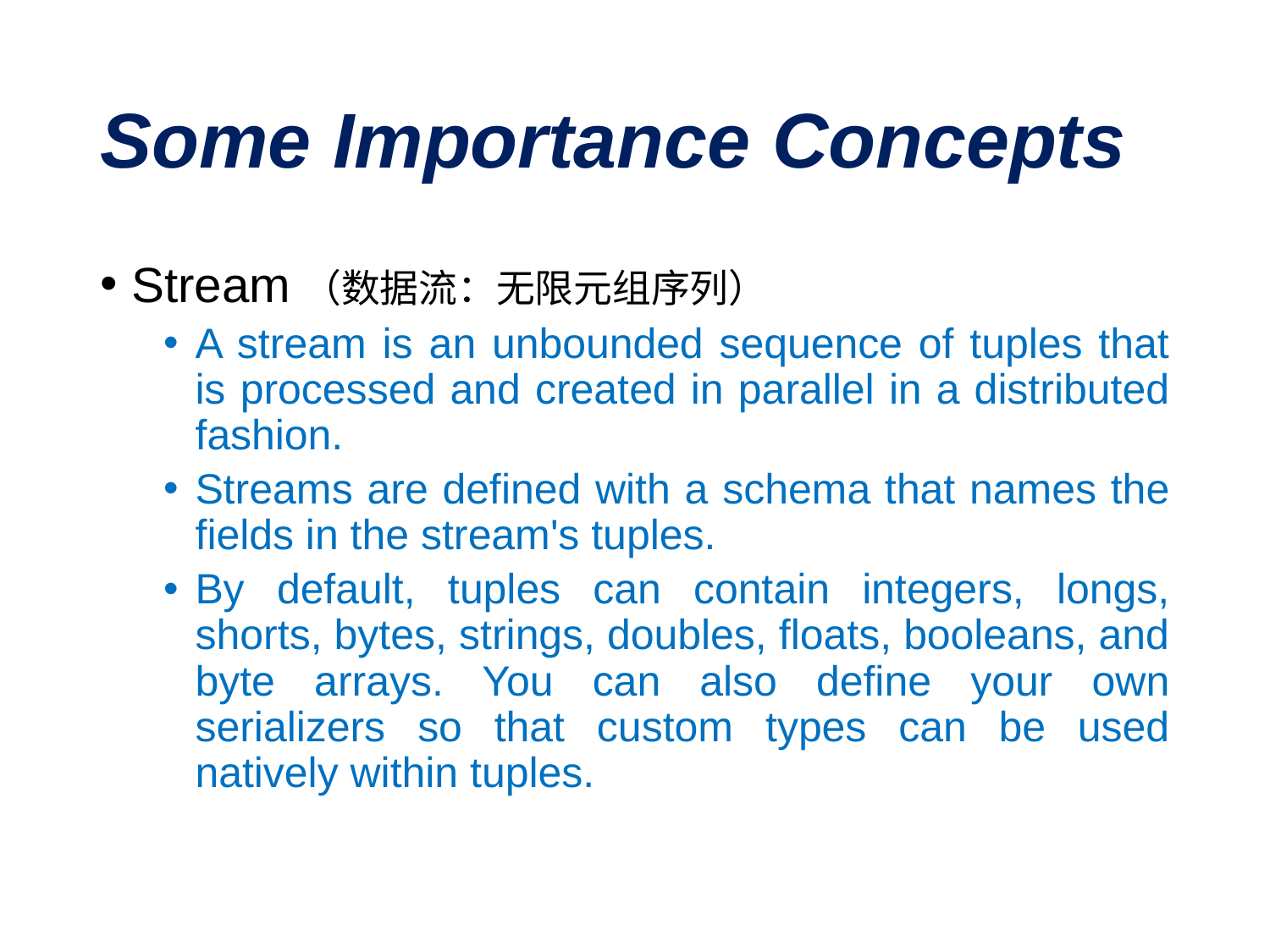

# Some Importance Concepts
Stream（数据流：无限元组序列）
A stream is an unbounded sequence of tuples that is processed and created in parallel in a distributed fashion.
Streams are defined with a schema that names the fields in the stream's tuples.
By default, tuples can contain integers, longs, shorts, bytes, strings, doubles, floats, booleans, and byte arrays. You can also define your own serializers so that custom types can be used natively within tuples.